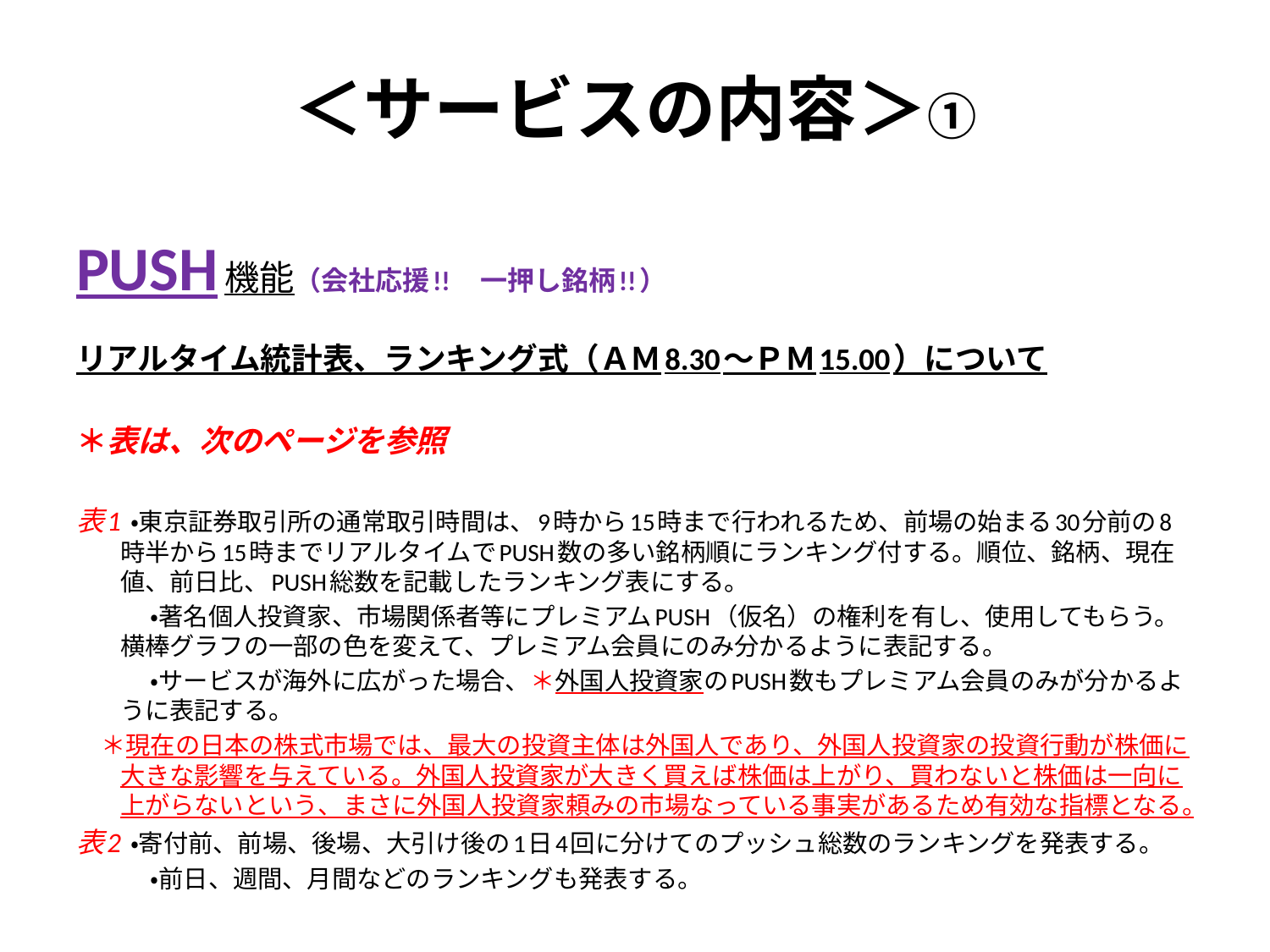

# ＜サービスの内容＞①
PUSH機能（会社応援!!　一押し銘柄!!）

リアルタイム統計表、ランキング式（ＡＭ8.30～ＰＭ15.00）について

＊表は、次のページを参照

表1 ・東京証券取引所の通常取引時間は、9時から15時まで行われるため、前場の始まる30分前の8時半から15時までリアルタイムでPUSH数の多い銘柄順にランキング付する。順位、銘柄、現在値、前日比、PUSH総数を記載したランキング表にする。
　　　・著名個人投資家、市場関係者等にプレミアムPUSH（仮名）の権利を有し、使用してもらう。横棒グラフの一部の色を変えて、プレミアム会員にのみ分かるように表記する。
　　　・サービスが海外に広がった場合、＊外国人投資家のPUSH数もプレミアム会員のみが分かるように表記する。
　＊現在の日本の株式市場では、最大の投資主体は外国人であり、外国人投資家の投資行動が株価に大きな影響を与えている。外国人投資家が大きく買えば株価は上がり、買わないと株価は一向に上がらないという、まさに外国人投資家頼みの市場なっている事実があるため有効な指標となる。
表2 ・寄付前、前場、後場、大引け後の1日4回に分けてのプッシュ総数のランキングを発表する。
　　　・前日、週間、月間などのランキングも発表する。